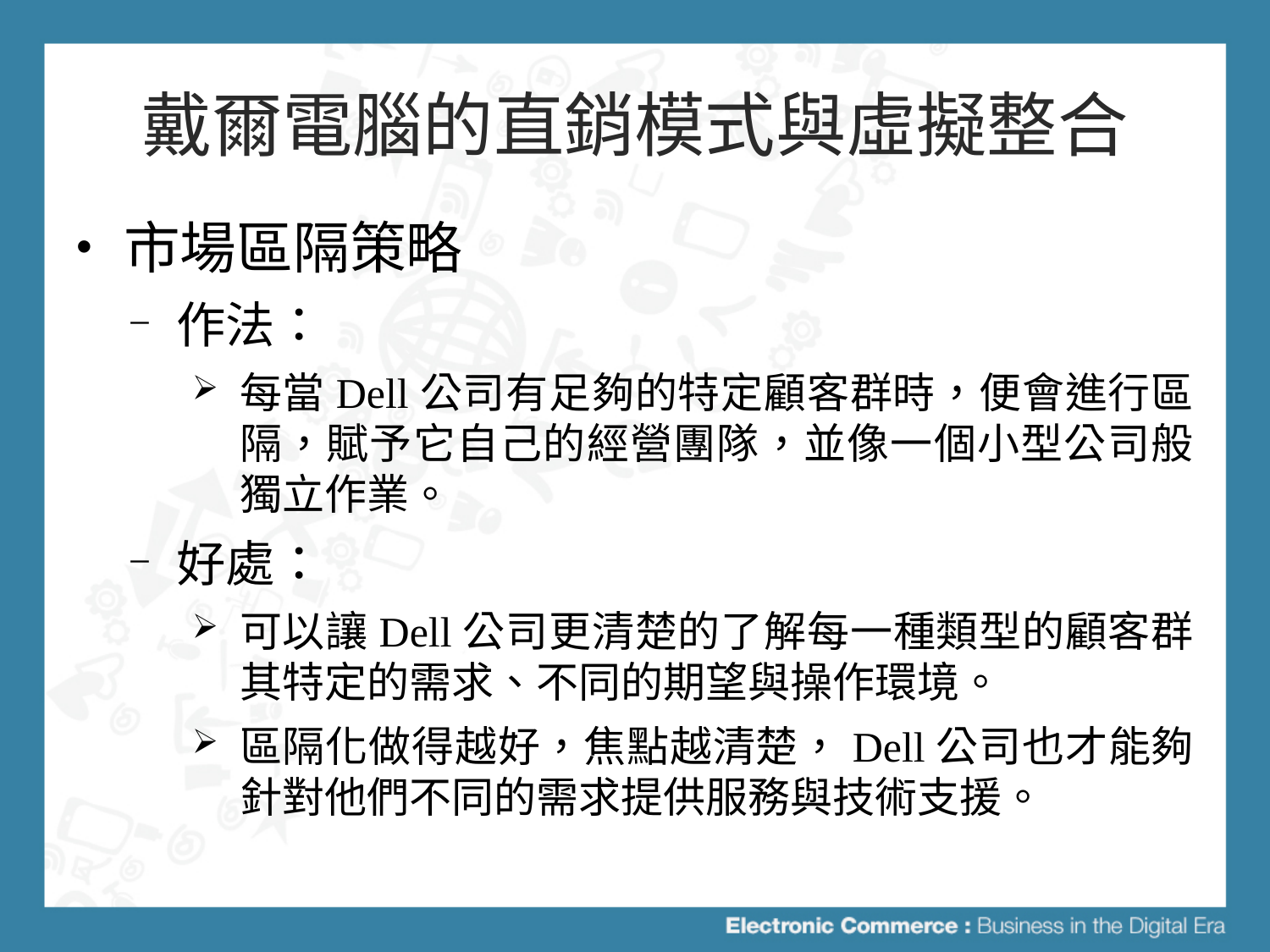

# 戴爾電腦的直銷模式與虛擬整合
市場區隔策略
作法：
每當Dell公司有足夠的特定顧客群時，便會進行區隔，賦予它自己的經營團隊，並像一個小型公司般獨立作業。
好處：
可以讓Dell公司更清楚的了解每一種類型的顧客群其特定的需求、不同的期望與操作環境。
區隔化做得越好，焦點越清楚，Dell公司也才能夠針對他們不同的需求提供服務與技術支援。